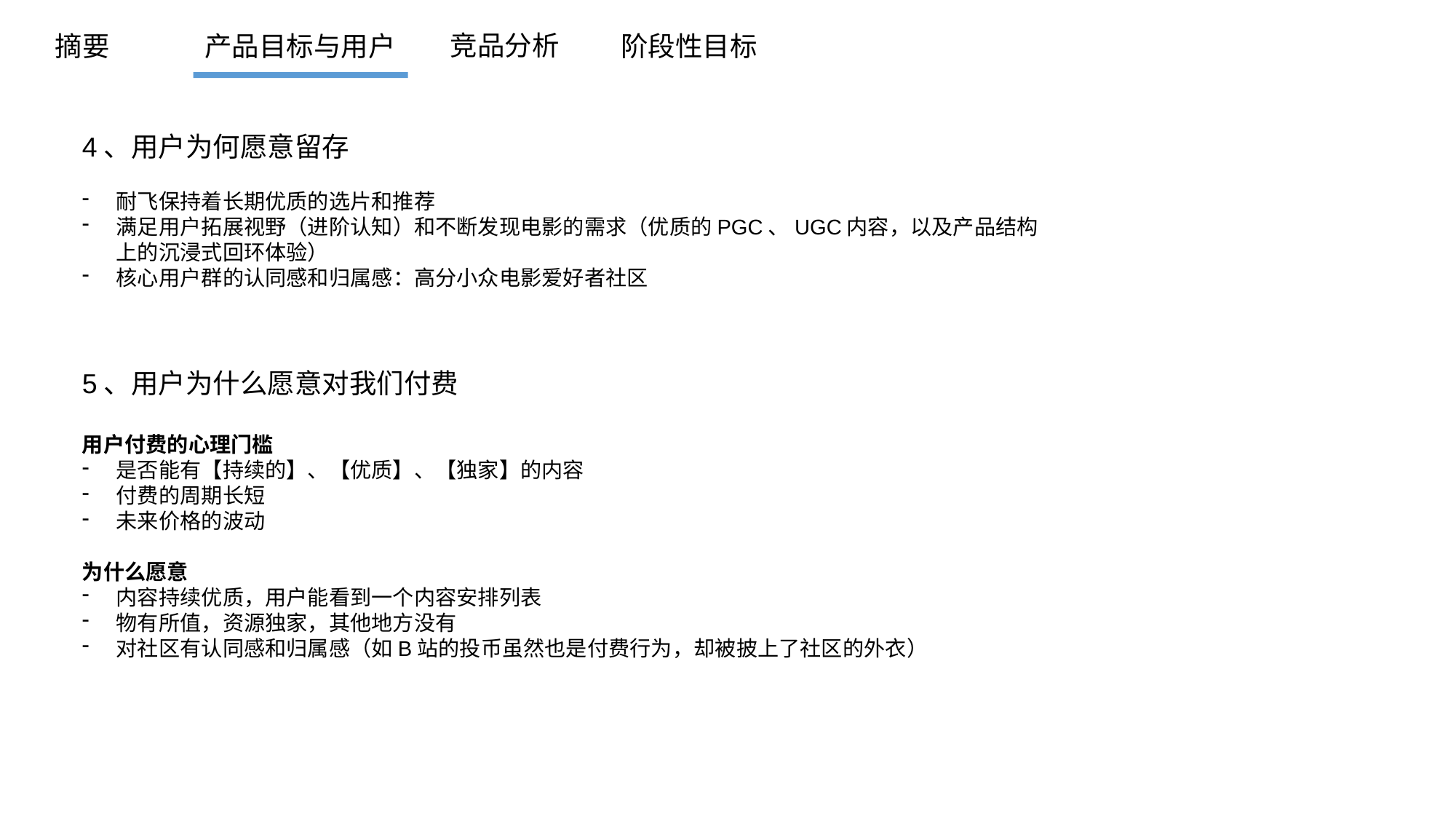

4、用户为何愿意留存

耐飞保持着长期优质的选片和推荐
满足用户拓展视野（进阶认知）和不断发现电影的需求（优质的PGC、UGC内容，以及产品结构上的沉浸式回环体验）
核心用户群的认同感和归属感：高分小众电影爱好者社区

5、用户为什么愿意对我们付费

用户付费的心理门槛
是否能有【持续的】、【优质】、【独家】的内容
付费的周期长短
未来价格的波动

为什么愿意
内容持续优质，用户能看到一个内容安排列表
物有所值，资源独家，其他地方没有
对社区有认同感和归属感（如B站的投币虽然也是付费行为，却被披上了社区的外衣）